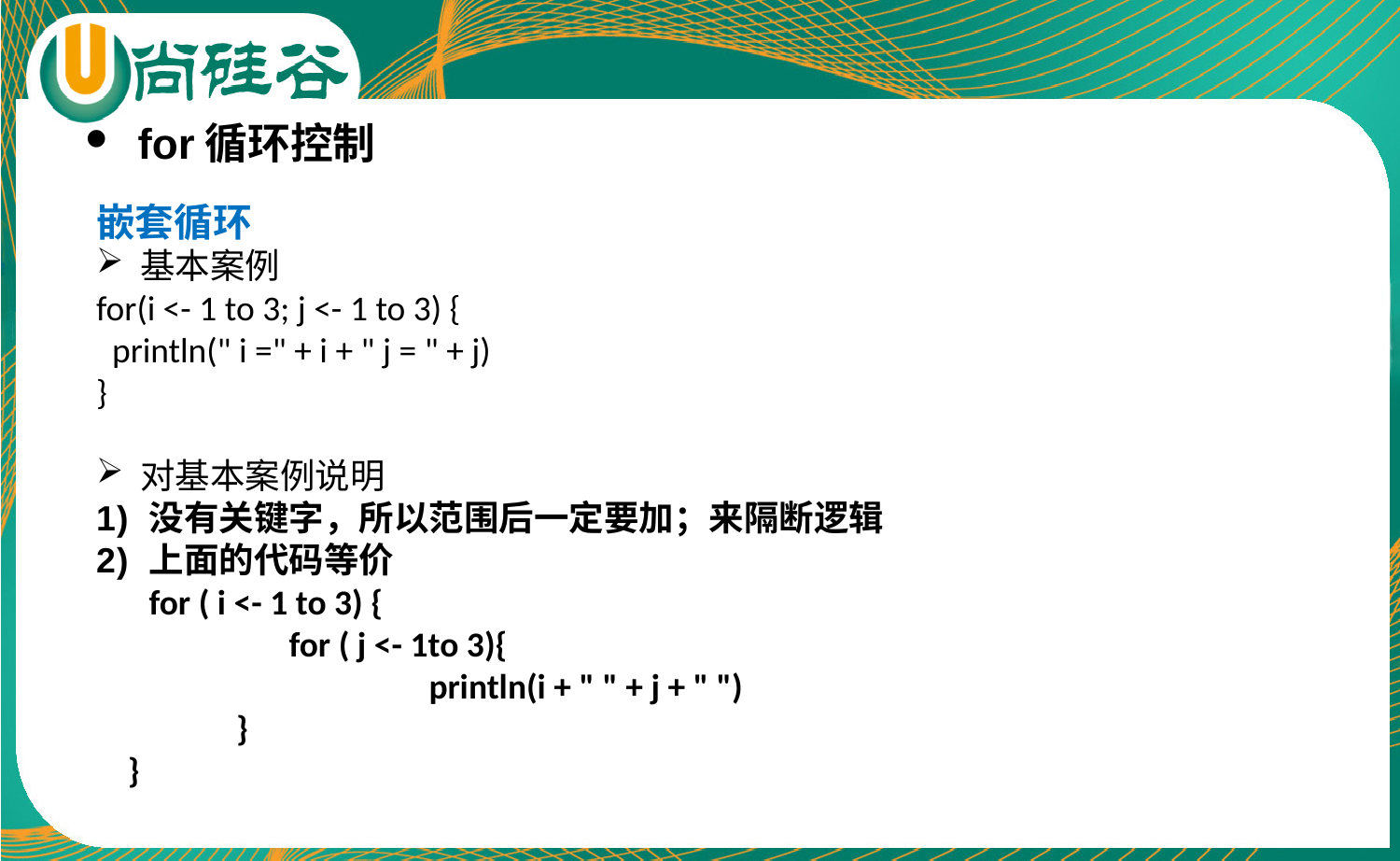

for循环控制

嵌套循环
基本案例
for(i <- 1 to 3; j <- 1 to 3) {
  println(" i =" + i + " j = " + j)
}

对基本案例说明
没有关键字，所以范围后一定要加；来隔断逻辑
上面的代码等价
for ( i <- 1 to 3) {
	for ( j <- 1to 3){
		println(i + " " + j + " ")
	}
    }